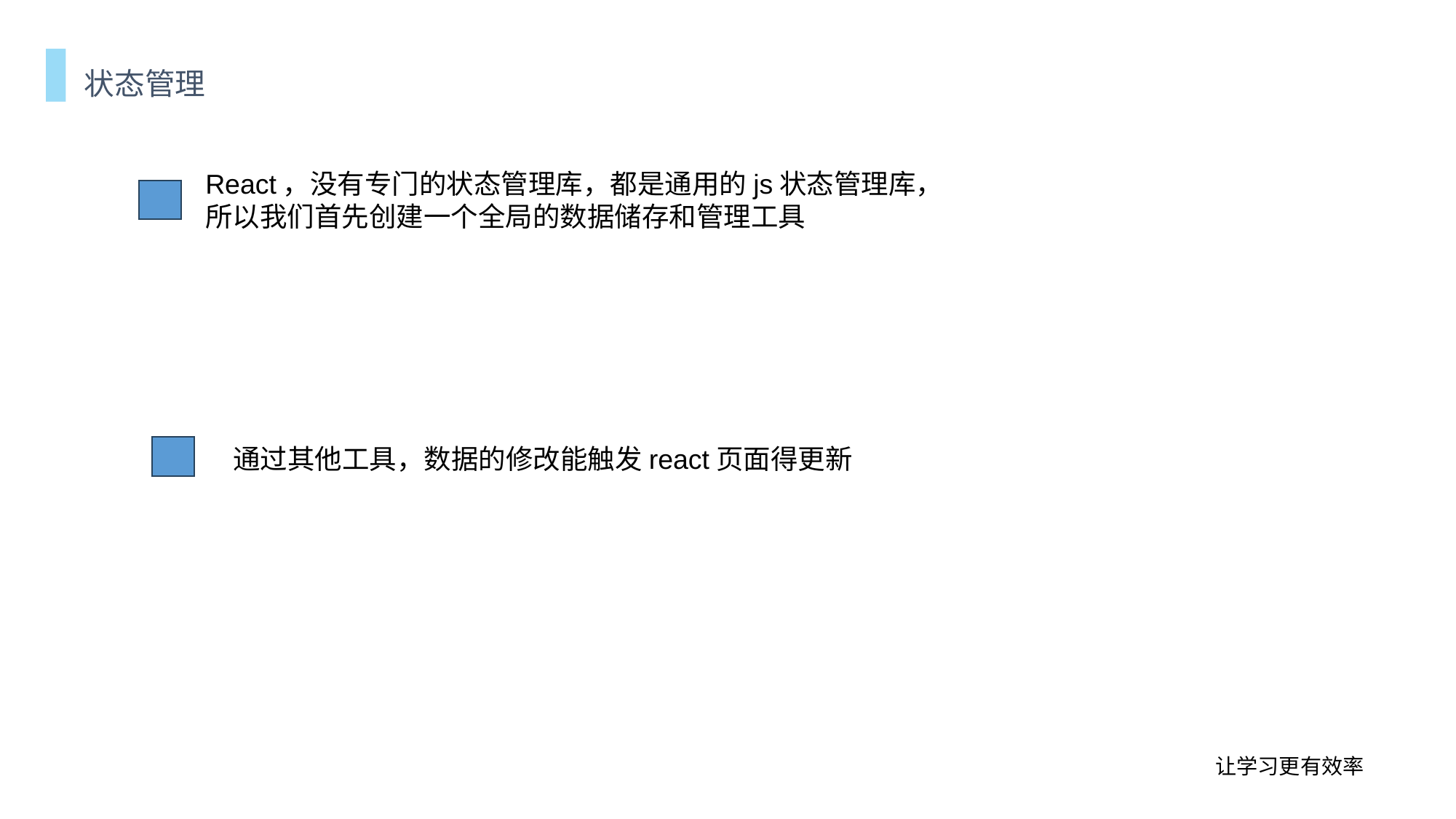

状态管理

React，没有专门的状态管理库，都是通用的js状态管理库，所以我们首先创建一个全局的数据储存和管理工具

通过其他工具，数据的修改能触发react页面得更新